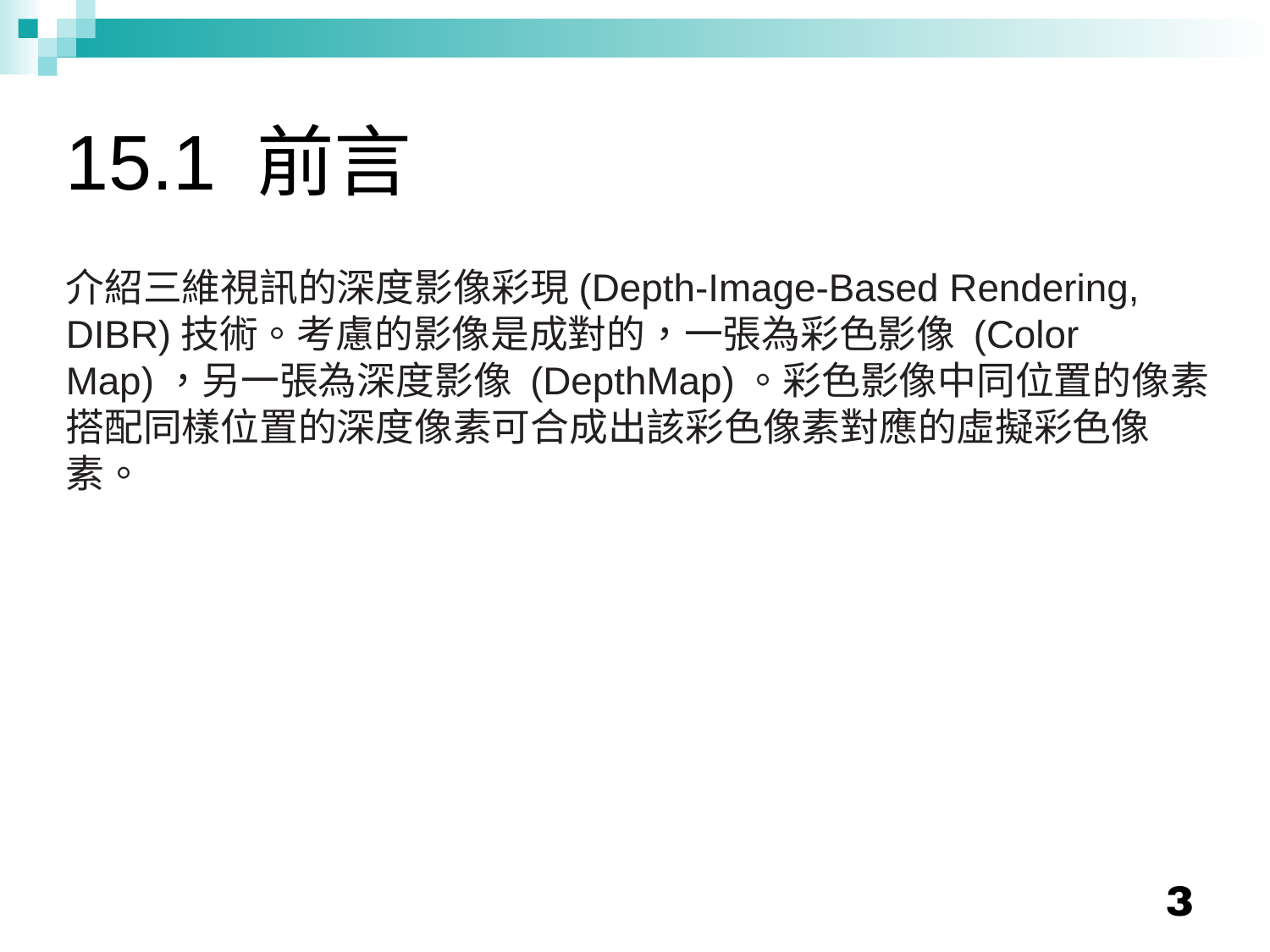

# 15.1 前言
介紹三維視訊的深度影像彩現(Depth-Image-Based Rendering, DIBR)技術。考慮的影像是成對的，一張為彩色影像 (Color Map)，另一張為深度影像 (DepthMap)。彩色影像中同位置的像素搭配同樣位置的深度像素可合成出該彩色像素對應的虛擬彩色像素。
3